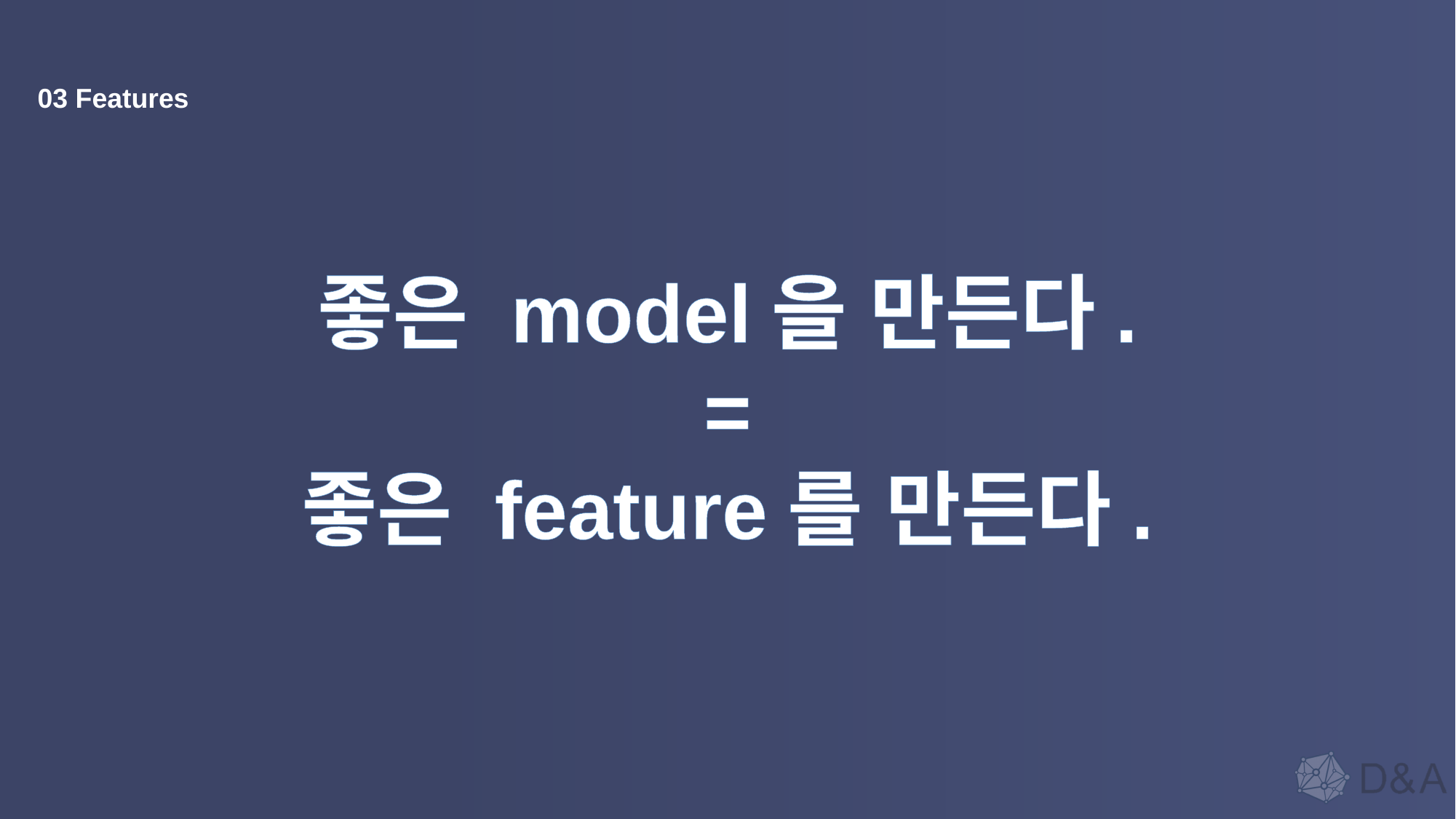

03 Features

좋은 model을 만든다.
=
좋은 feature를 만든다.